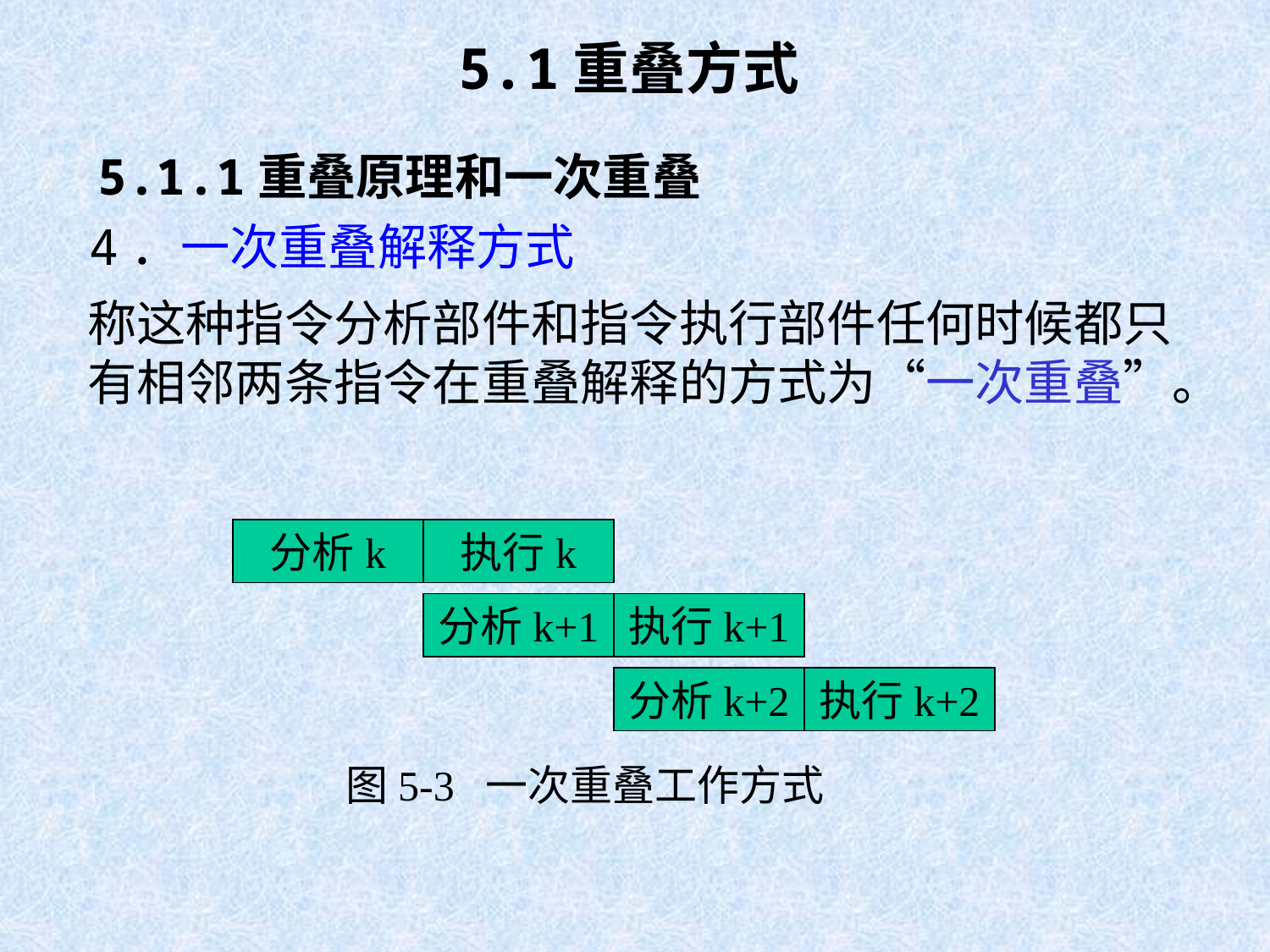

# 5.1重叠方式
5.1.1重叠原理和一次重叠
4．一次重叠解释方式
称这种指令分析部件和指令执行部件任何时候都只有相邻两条指令在重叠解释的方式为“一次重叠”。
分析k
执行k
分析k+1
执行k+1
分析k+2
执行k+2
图5-3  一次重叠工作方式